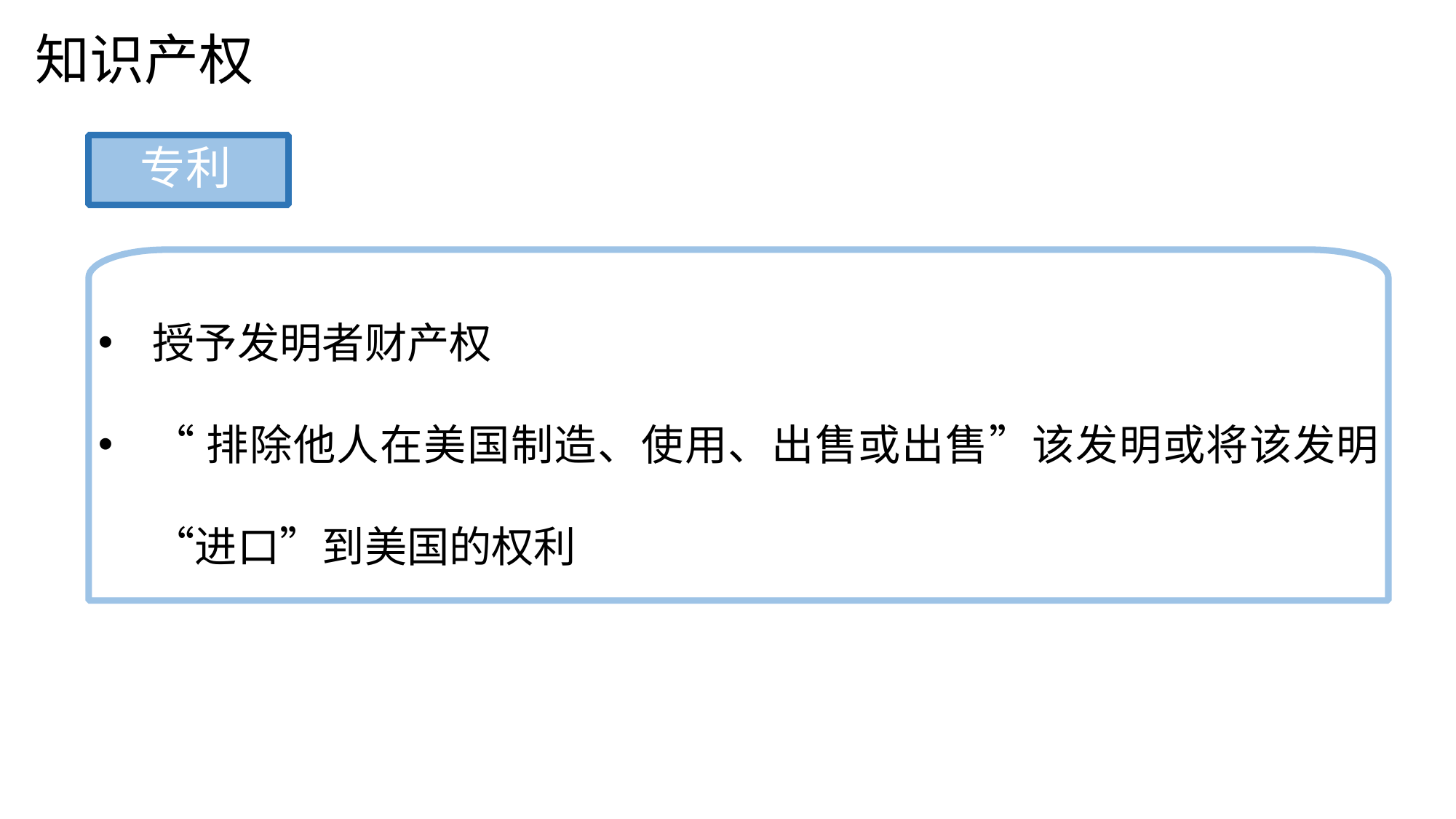

知识产权

专利
授予发明者财产权
“排除他人在美国制造、使用、出售或出售”该发明或将该发明“进口”到美国的权利